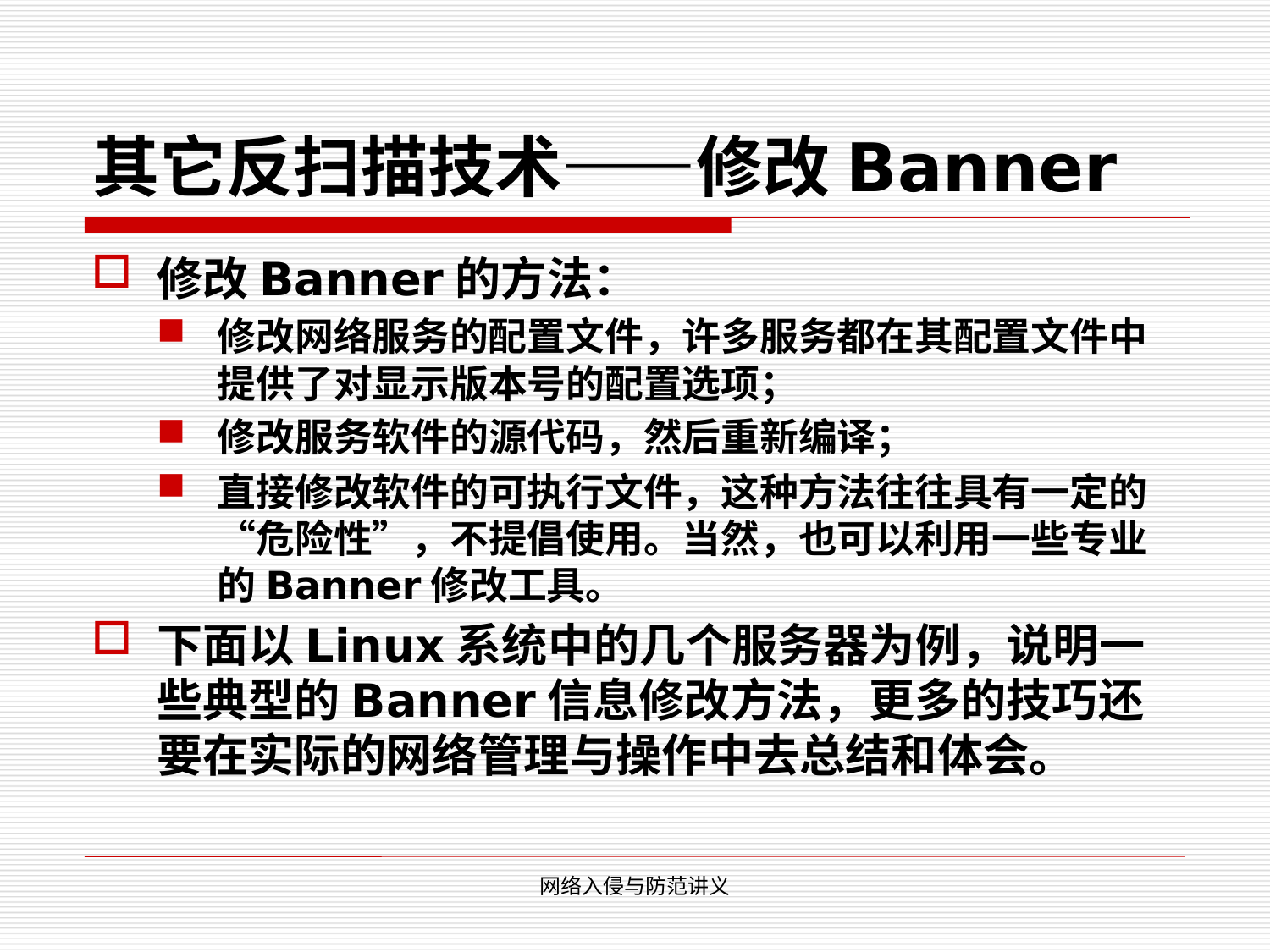

# 其它反扫描技术——修改Banner
修改Banner的方法：
修改网络服务的配置文件，许多服务都在其配置文件中提供了对显示版本号的配置选项；
修改服务软件的源代码，然后重新编译；
直接修改软件的可执行文件，这种方法往往具有一定的“危险性”，不提倡使用。当然，也可以利用一些专业的Banner修改工具。
下面以Linux系统中的几个服务器为例，说明一些典型的Banner信息修改方法，更多的技巧还要在实际的网络管理与操作中去总结和体会。
网络入侵与防范讲义
170